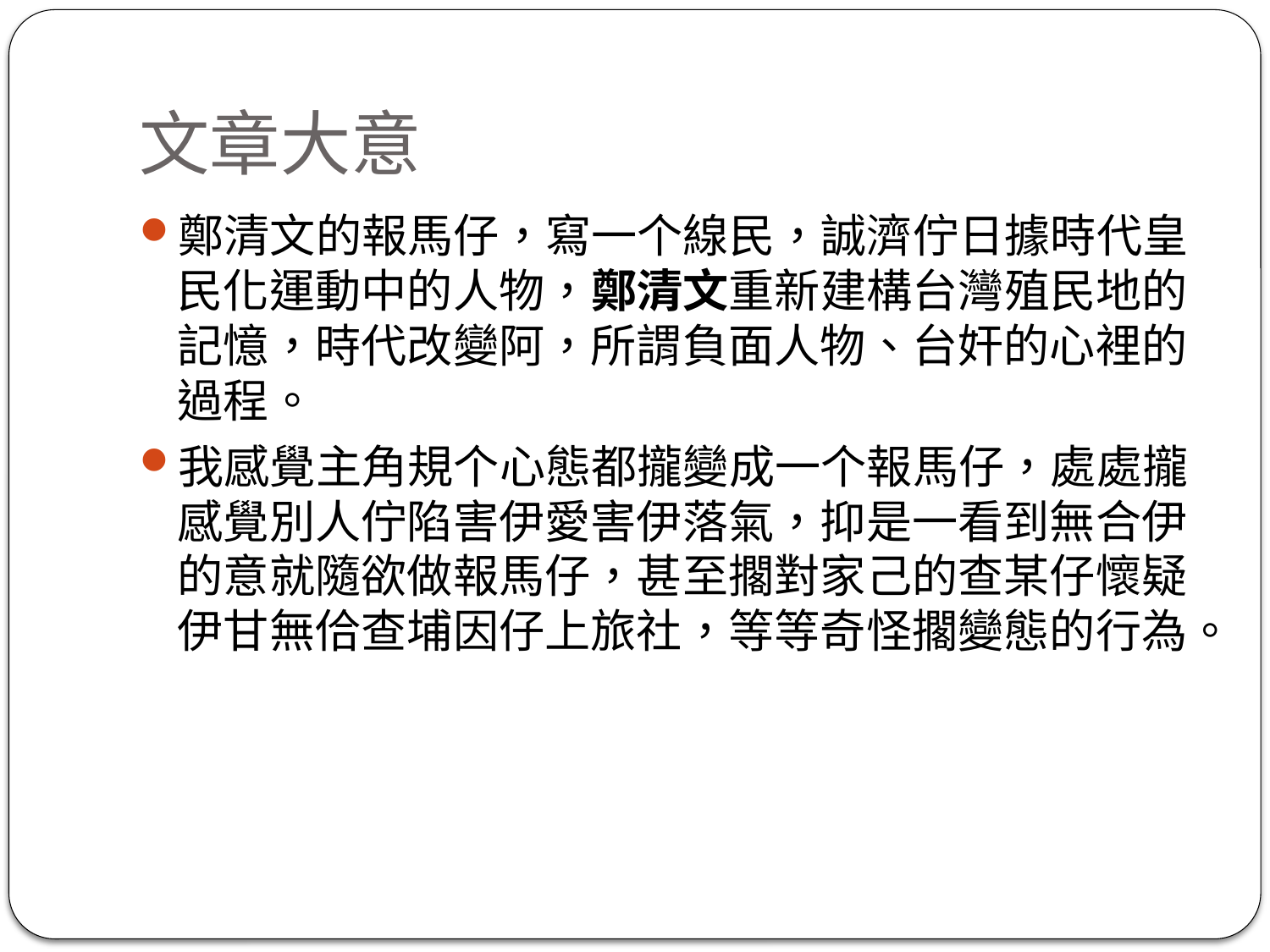

# 文章大意
鄭清文的報馬仔，寫一个線民，誠濟佇日據時代皇民化運動中的人物，鄭清文重新建構台灣殖民地的記憶，時代改變阿，所謂負面人物、台奸的心裡的過程。
我感覺主角規个心態都攏變成一个報馬仔，處處攏感覺別人佇陷害伊愛害伊落氣，抑是一看到無合伊的意就隨欲做報馬仔，甚至擱對家己的查某仔懷疑伊甘無佮查埔因仔上旅社，等等奇怪擱變態的行為。